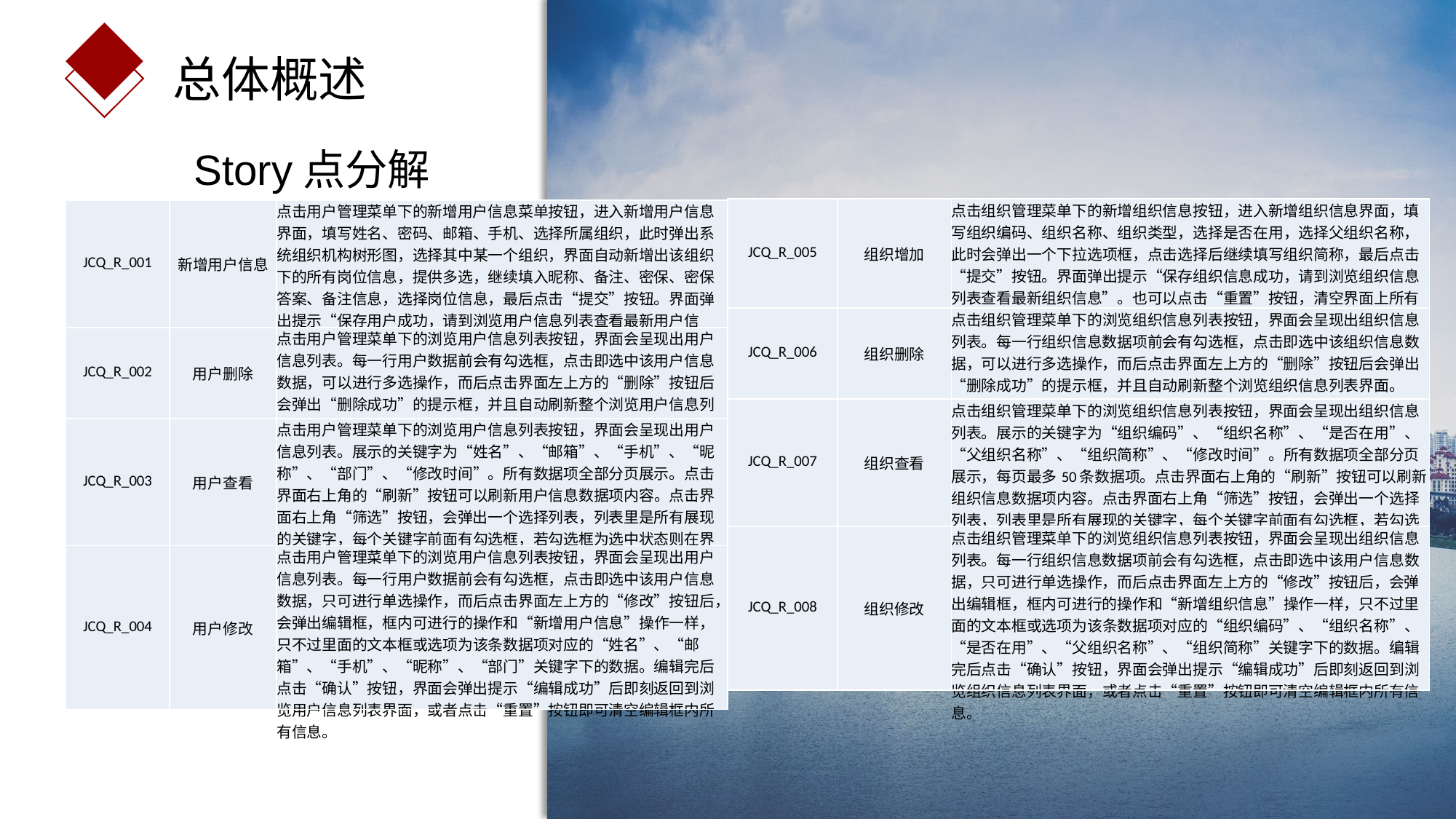

总体概述
Story点分解
| JCQ\_R\_005 | 组织增加 | 点击组织管理菜单下的新增组织信息按钮，进入新增组织信息界面，填写组织编码、组织名称、组织类型，选择是否在用，选择父组织名称，此时会弹出一个下拉选项框，点击选择后继续填写组织简称，最后点击“提交”按钮。界面弹出提示“保存组织信息成功，请到浏览组织信息列表查看最新组织信息”。也可以点击“重置”按钮，清空界面上所有已填入的信息。 |
| --- | --- | --- |
| JCQ\_R\_006 | 组织删除 | 点击组织管理菜单下的浏览组织信息列表按钮，界面会呈现出组织信息列表。每一行组织信息数据项前会有勾选框，点击即选中该组织信息数据，可以进行多选操作，而后点击界面左上方的“删除”按钮后会弹出“删除成功”的提示框，并且自动刷新整个浏览组织信息列表界面。（若有用户已绑定该组织，则不允许删除） |
| JCQ\_R\_007 | 组织查看 | 点击组织管理菜单下的浏览组织信息列表按钮，界面会呈现出组织信息列表。展示的关键字为“组织编码”、“组织名称”、“是否在用”、“父组织名称”、“组织简称”、“修改时间”。所有数据项全部分页展示，每页最多50条数据项。点击界面右上角的“刷新”按钮可以刷新组织信息数据项内容。点击界面右上角“筛选”按钮，会弹出一个选择列表，列表里是所有展现的关键字，每个关键字前面有勾选框，若勾选框为选中状态则在界面中展示组织该关键字的信息，反之则不展示。 |
| JCQ\_R\_008 | 组织修改 | 点击组织管理菜单下的浏览组织信息列表按钮，界面会呈现出组织信息列表。每一行组织信息数据项前会有勾选框，点击即选中该用户信息数据，只可进行单选操作，而后点击界面左上方的“修改”按钮后，会弹出编辑框，框内可进行的操作和“新增组织信息”操作一样，只不过里面的文本框或选项为该条数据项对应的“组织编码”、“组织名称”、“是否在用”、“父组织名称”、“组织简称”关键字下的数据。编辑完后点击“确认”按钮，界面会弹出提示“编辑成功”后即刻返回到浏览组织信息列表界面，或者点击“重置”按钮即可清空编辑框内所有信息。 |
| JCQ\_R\_001 | 新增用户信息 | 点击用户管理菜单下的新增用户信息菜单按钮，进入新增用户信息界面，填写姓名、密码、邮箱、手机、选择所属组织，此时弹出系统组织机构树形图，选择其中某一个组织，界面自动新增出该组织下的所有岗位信息，提供多选，继续填入昵称、备注、密保、密保答案、备注信息，选择岗位信息，最后点击“提交”按钮。界面弹出提示“保存用户成功，请到浏览用户信息列表查看最新用户信息”。也可以点击“重置”按钮，清空界面上所有已填入的信息。 |
| --- | --- | --- |
| JCQ\_R\_002 | 用户删除 | 点击用户管理菜单下的浏览用户信息列表按钮，界面会呈现出用户信息列表。每一行用户数据前会有勾选框，点击即选中该用户信息数据，可以进行多选操作，而后点击界面左上方的“删除”按钮后会弹出“删除成功”的提示框，并且自动刷新整个浏览用户信息列表界面。 |
| JCQ\_R\_003 | 用户查看 | 点击用户管理菜单下的浏览用户信息列表按钮，界面会呈现出用户信息列表。展示的关键字为“姓名”、“邮箱”、“手机”、“昵称”、“部门”、“修改时间”。所有数据项全部分页展示。点击界面右上角的“刷新”按钮可以刷新用户信息数据项内容。点击界面右上角“筛选”按钮，会弹出一个选择列表，列表里是所有展现的关键字，每个关键字前面有勾选框，若勾选框为选中状态则在界面中展示用户该关键字的信息，反之则不展示。 |
| JCQ\_R\_004 | 用户修改 | 点击用户管理菜单下的浏览用户信息列表按钮，界面会呈现出用户信息列表。每一行用户数据前会有勾选框，点击即选中该用户信息数据，只可进行单选操作，而后点击界面左上方的“修改”按钮后，会弹出编辑框，框内可进行的操作和“新增用户信息”操作一样，只不过里面的文本框或选项为该条数据项对应的“姓名”、“邮箱”、“手机”、“昵称”、“部门”关键字下的数据。编辑完后点击“确认”按钮，界面会弹出提示“编辑成功”后即刻返回到浏览用户信息列表界面，或者点击“重置”按钮即可清空编辑框内所有信息。 |